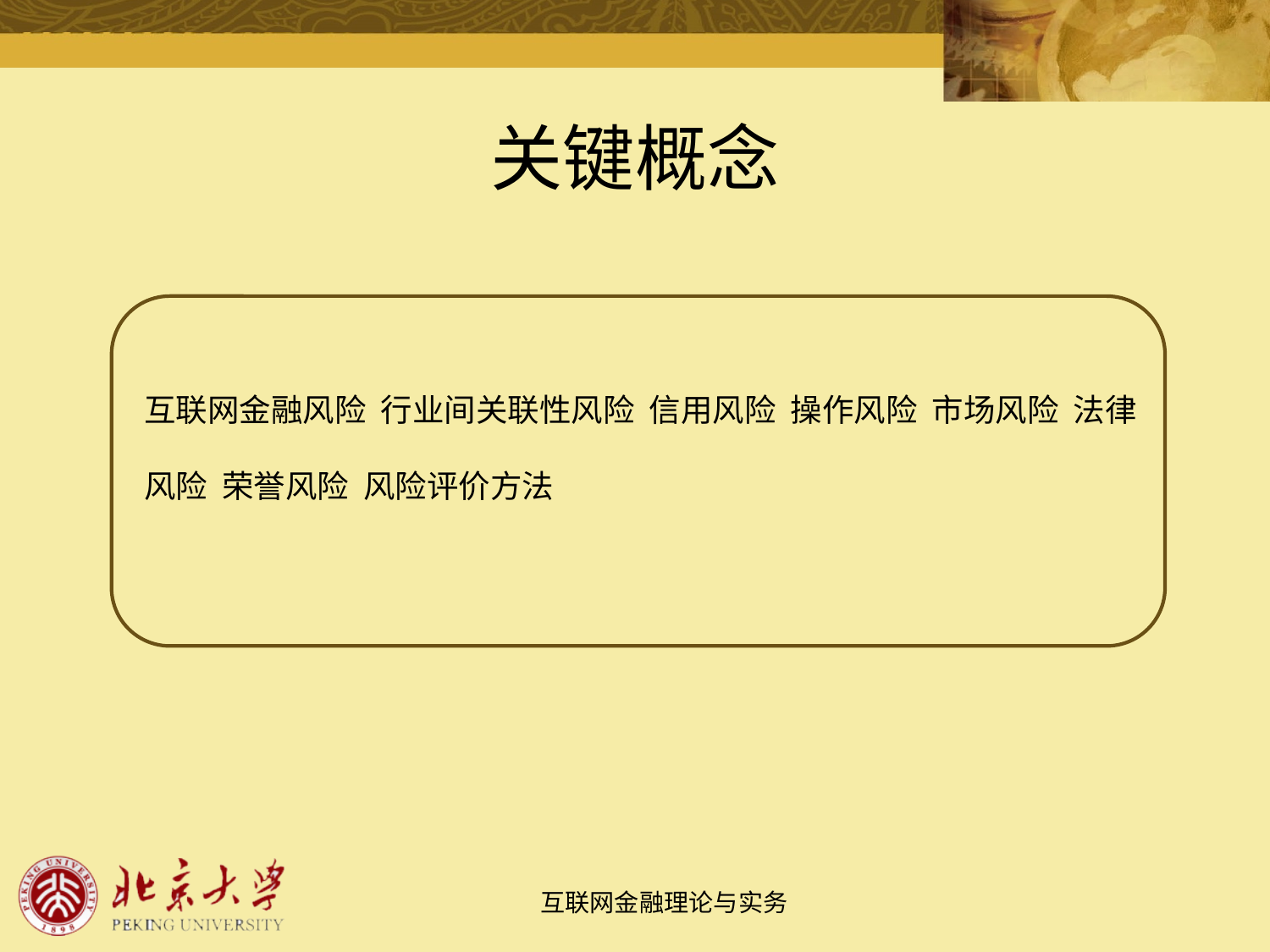

# 关键概念

互联网金融风险  行业间关联性风险  信用风险  操作风险  市场风险  法律风险  荣誉风险  风险评价方法